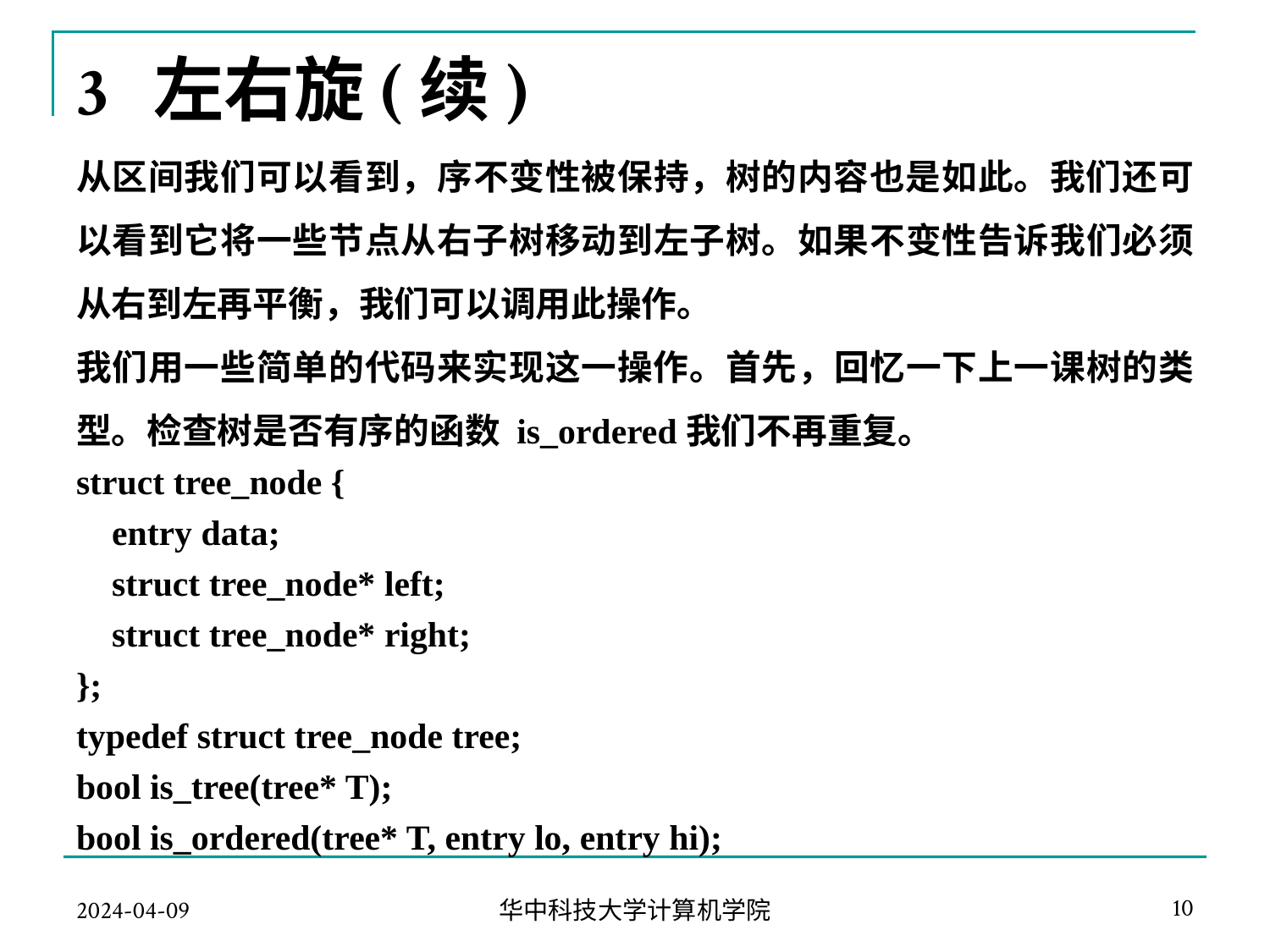

# 3  左右旋(续)
从区间我们可以看到，序不变性被保持，树的内容也是如此。我们还可以看到它将一些节点从右子树移动到左子树。如果不变性告诉我们必须从右到左再平衡，我们可以调用此操作。
我们用一些简单的代码来实现这一操作。首先，回忆一下上一课树的类型。检查树是否有序的函数 is_ordered我们不再重复。
struct tree_node {
    entry data;
    struct tree_node* left;
    struct tree_node* right;
};
typedef struct tree_node tree;
bool is_tree(tree* T);
bool is_ordered(tree* T, entry lo, entry hi);
2024-04-09
10
华中科技大学计算机学院